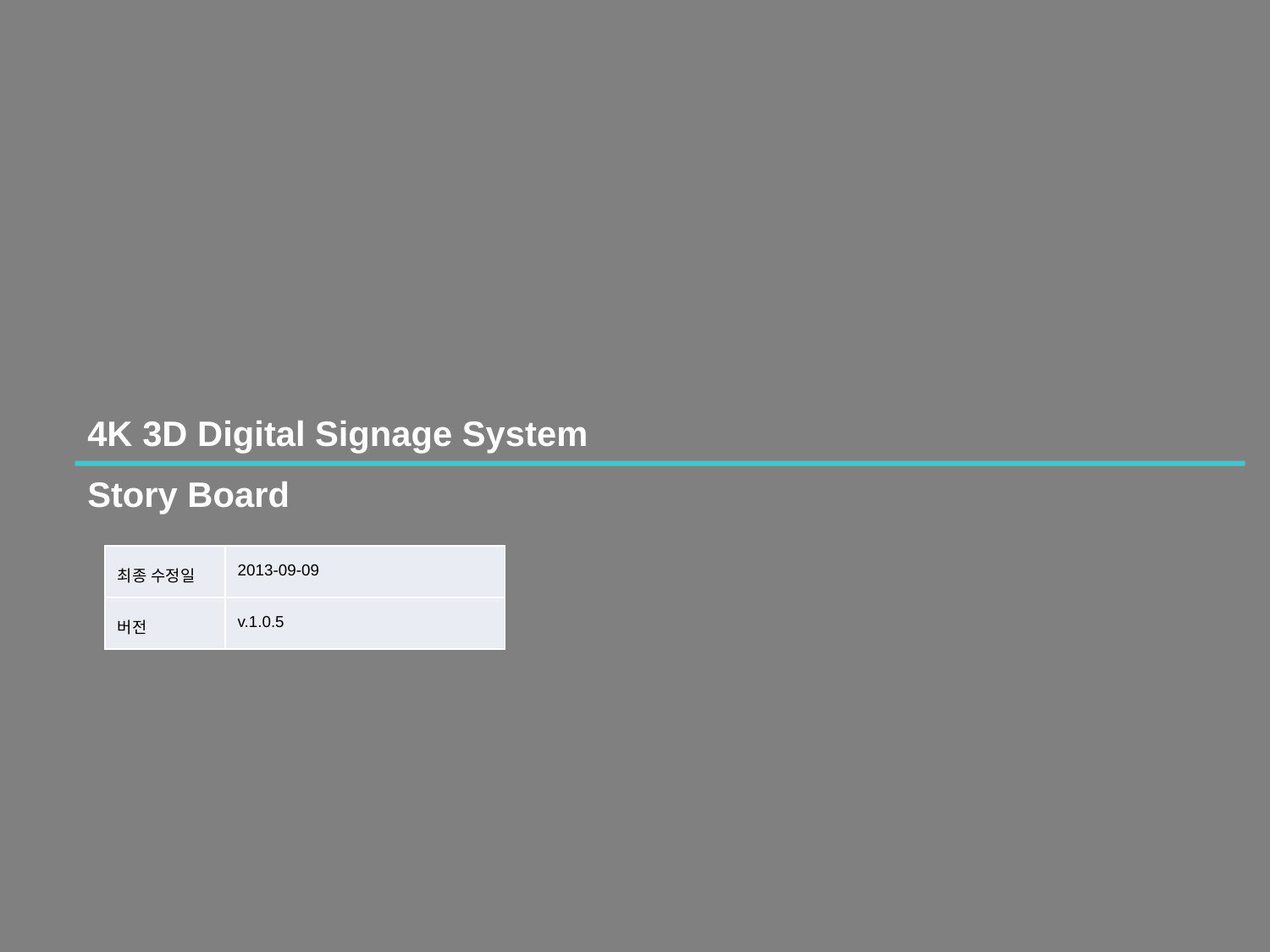

4K 3D Digital Signage System
Story Board
| 최종 수정일 | 2013-09-09 |
| --- | --- |
| 버전 | v.1.0.5 |